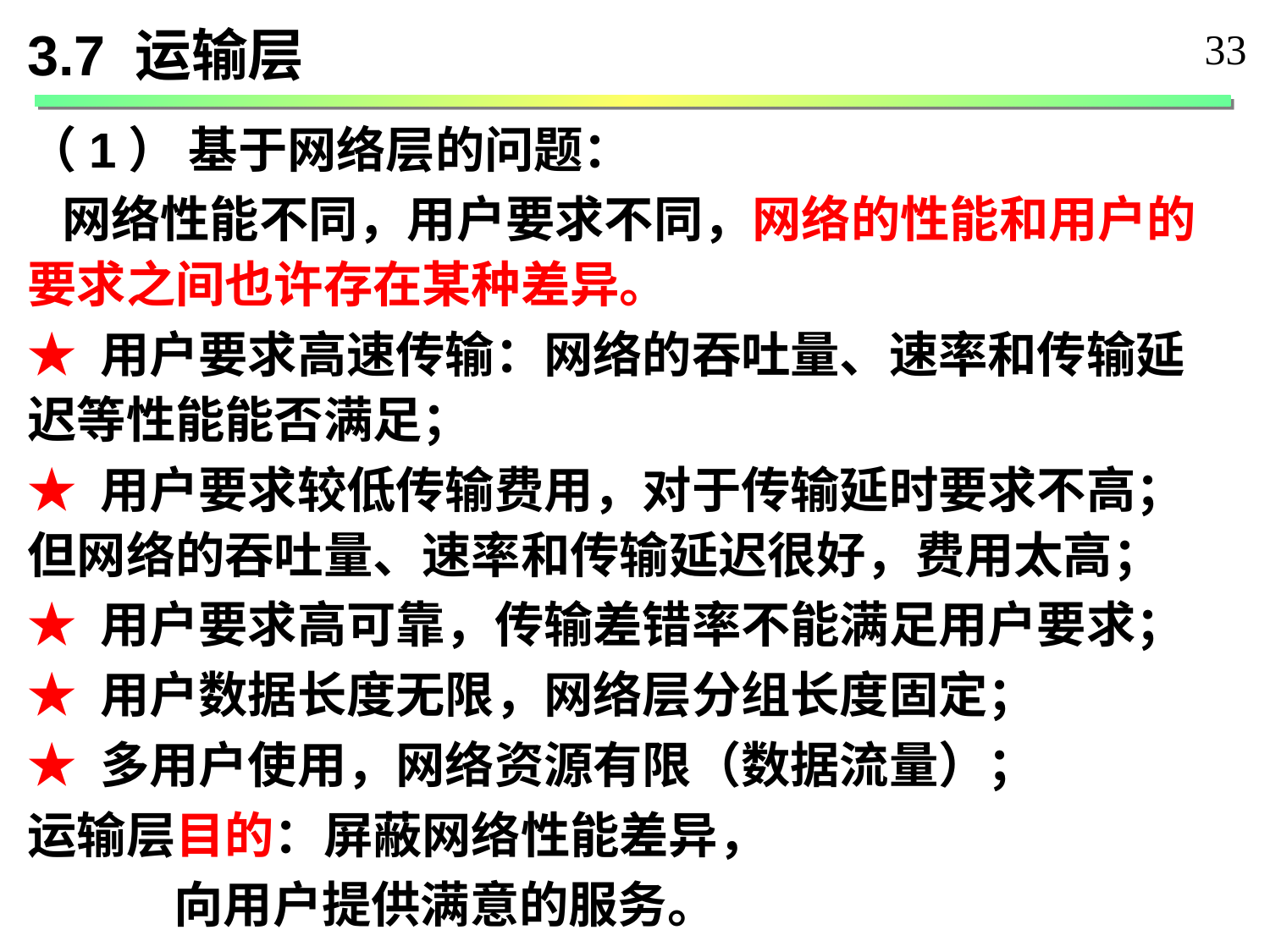

3.7 运输层
33

（1） 基于网络层的问题：
  网络性能不同，用户要求不同，网络的性能和用户的要求之间也许存在某种差异。
★ 用户要求高速传输：网络的吞吐量、速率和传输延迟等性能能否满足；
★ 用户要求较低传输费用，对于传输延时要求不高；但网络的吞吐量、速率和传输延迟很好，费用太高；
★ 用户要求高可靠，传输差错率不能满足用户要求；
★ 用户数据长度无限，网络层分组长度固定；
★ 多用户使用，网络资源有限（数据流量）；
运输层目的：屏蔽网络性能差异，
            向用户提供满意的服务。